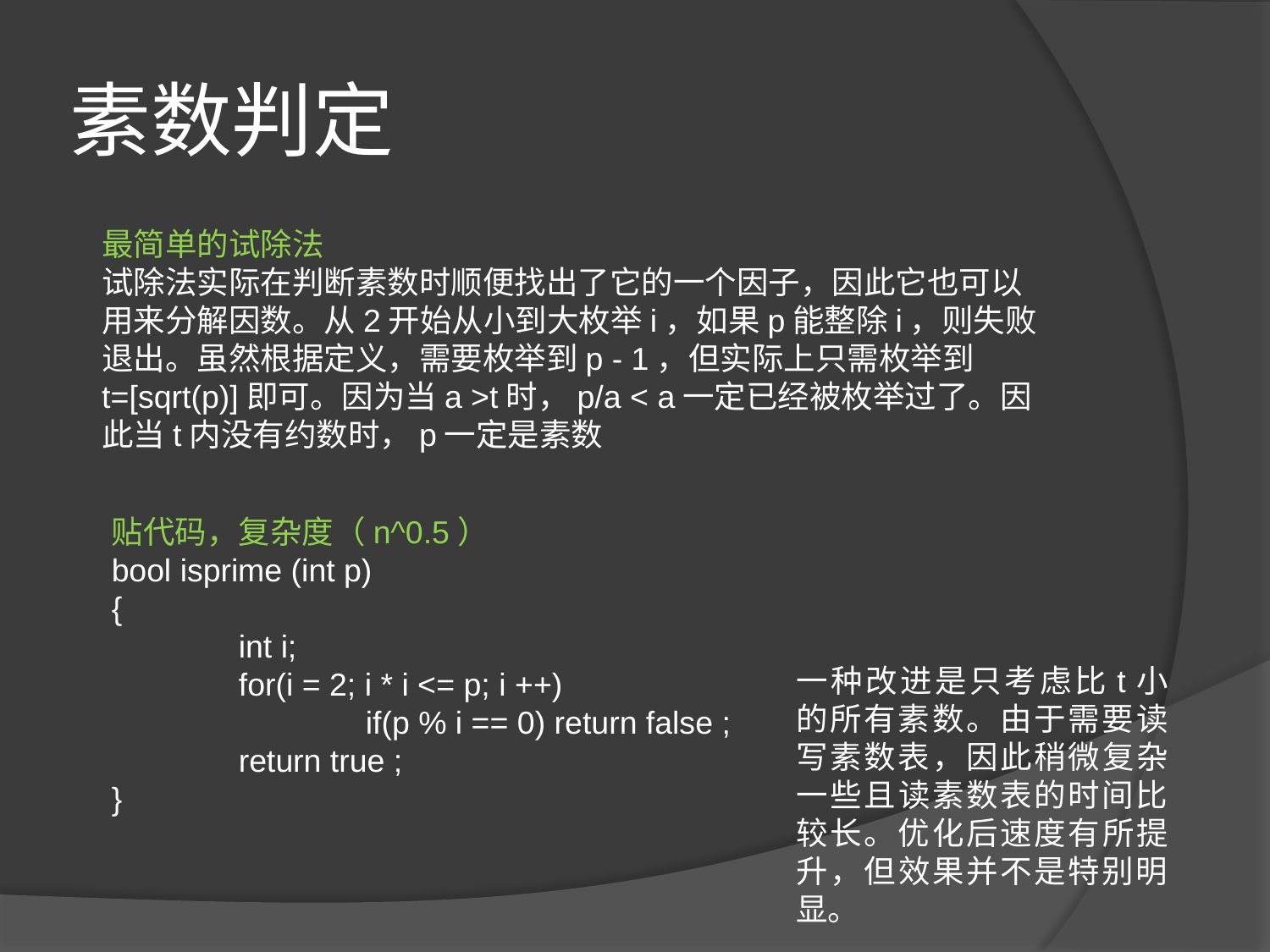

# 素数判定
最简单的试除法
试除法实际在判断素数时顺便找出了它的一个因子，因此它也可以用来分解因数。从2开始从小到大枚举i，如果p能整除i，则失败退出。虽然根据定义，需要枚举到p - 1，但实际上只需枚举到t=[sqrt(p)]即可。因为当a >t时，p/a < a一定已经被枚举过了。因此当t内没有约数时，p一定是素数
贴代码，复杂度（n^0.5）
bool isprime (int p)
{
	int i;
	for(i = 2; i * i <= p; i ++)
		if(p % i == 0) return false ;
	return true ;
}
一种改进是只考虑比t小的所有素数。由于需要读写素数表，因此稍微复杂一些且读素数表的时间比较长。优化后速度有所提升，但效果并不是特别明显。